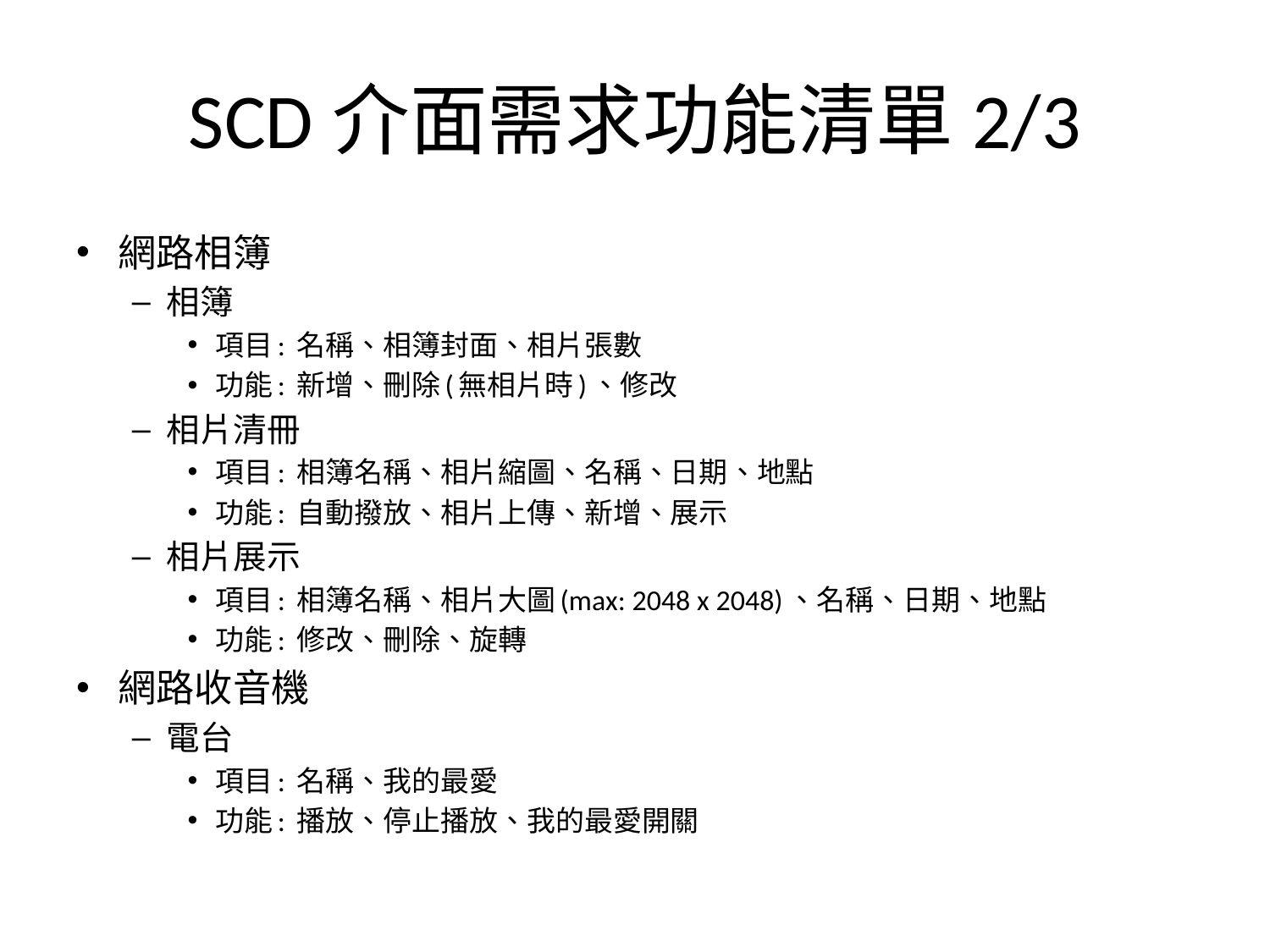

# SCD介面需求功能清單2/3
網路相簿
相簿
項目: 名稱、相簿封面、相片張數
功能: 新增、刪除(無相片時)、修改
相片清冊
項目: 相簿名稱、相片縮圖、名稱、日期、地點
功能: 自動撥放、相片上傳、新增、展示
相片展示
項目: 相簿名稱、相片大圖(max: 2048 x 2048)、名稱、日期、地點
功能: 修改、刪除、旋轉
網路收音機
電台
項目: 名稱、我的最愛
功能: 播放、停止播放、我的最愛開關